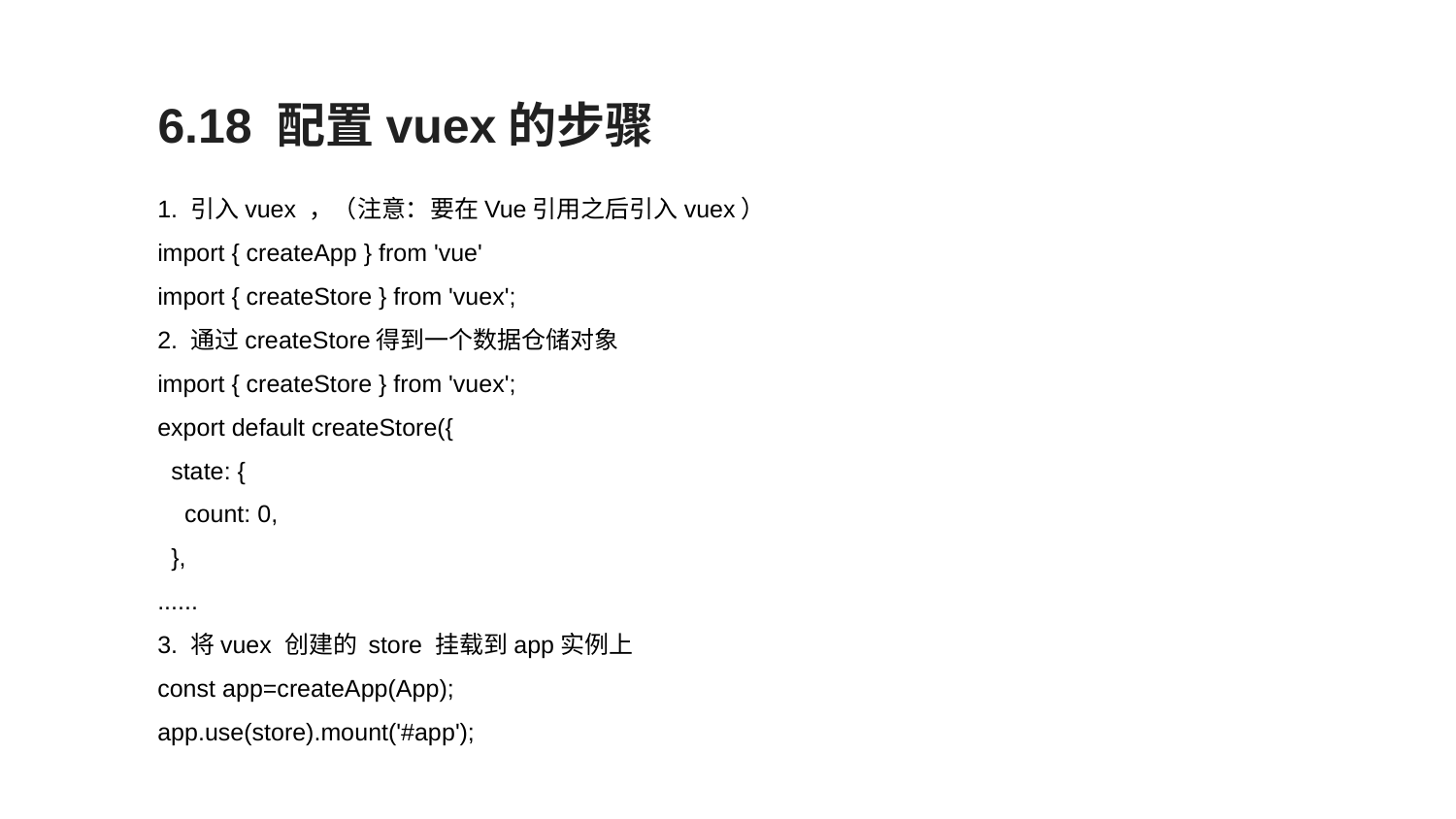

6.18 配置vuex的步骤
1. 引入vuex ，（注意：要在Vue引用之后引入vuex）
import { createApp } from 'vue'
import { createStore } from 'vuex';
2. 通过createStore得到一个数据仓储对象
import { createStore } from 'vuex';
export default createStore({
  state: {
    count: 0,
  },
......
3. 将vuex 创建的 store 挂载到app实例上
const app=createApp(App);
app.use(store).mount('#app');